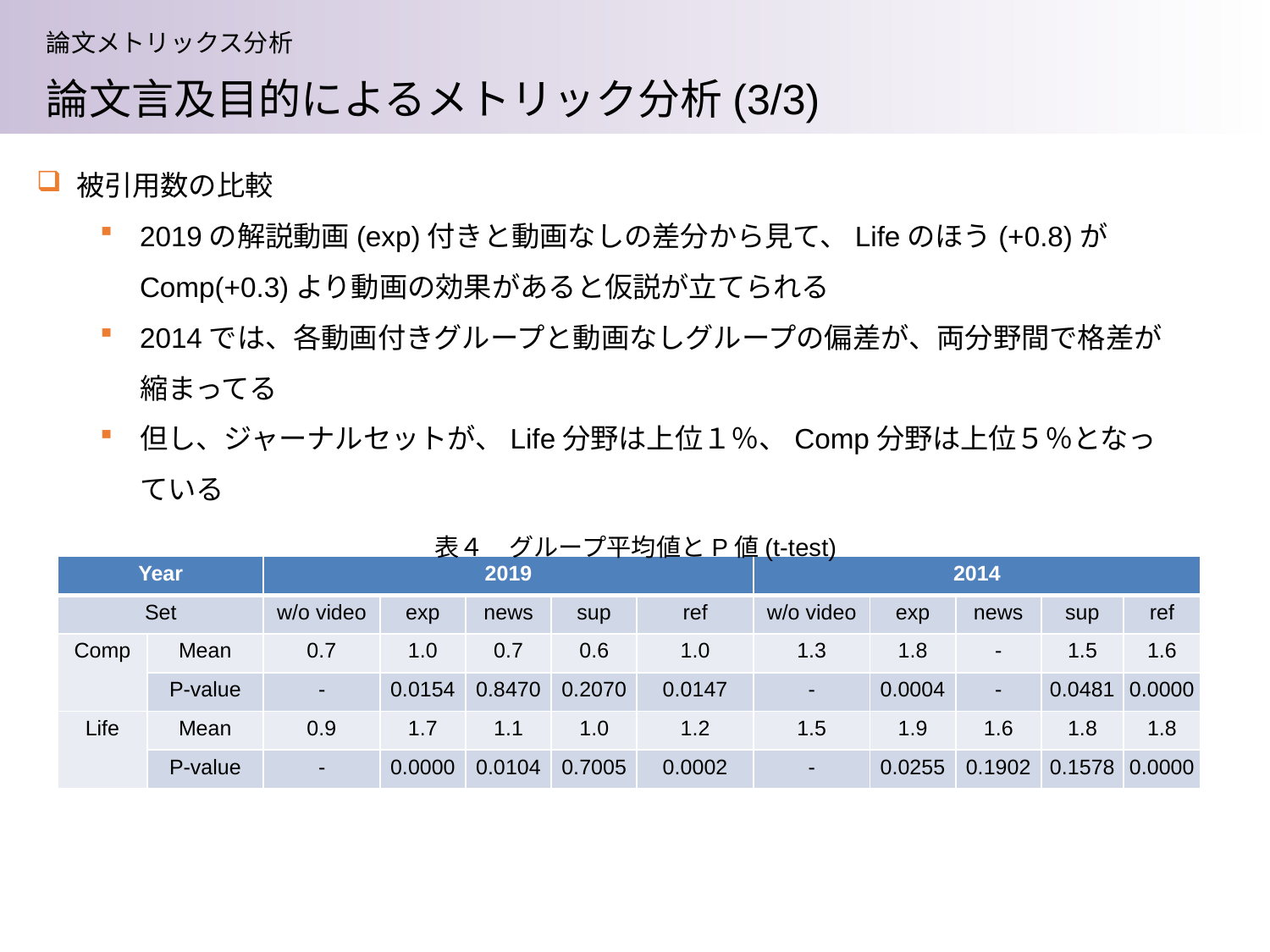

論文メトリックス分析
論文言及目的によるメトリック分析(3/3)
被引用数の比較
2019の解説動画(exp)付きと動画なしの差分から見て、Lifeのほう(+0.8)がComp(+0.3)より動画の効果があると仮説が立てられる
2014では、各動画付きグループと動画なしグループの偏差が、両分野間で格差が縮まってる
但し、ジャーナルセットが、Life分野は上位１％、Comp分野は上位５％となっている
表４　グループ平均値とP値(t-test)
| Year |  | 2019 |  |  |  |  | 2014 |  |  |  |  |
| --- | --- | --- | --- | --- | --- | --- | --- | --- | --- | --- | --- |
| Set |  | w/o video | exp | news | sup | ref | w/o video | exp | news | sup | ref |
| Comp | Mean | 0.7 | 1.0 | 0.7 | 0.6 | 1.0 | 1.3 | 1.8 | - | 1.5 | 1.6 |
|  | P-value | - | 0.0154 | 0.8470 | 0.2070 | 0.0147 | - | 0.0004 | - | 0.0481 | 0.0000 |
| Life | Mean | 0.9 | 1.7 | 1.1 | 1.0 | 1.2 | 1.5 | 1.9 | 1.6 | 1.8 | 1.8 |
|  | P-value | - | 0.0000 | 0.0104 | 0.7005 | 0.0002 | - | 0.0255 | 0.1902 | 0.1578 | 0.0000 |